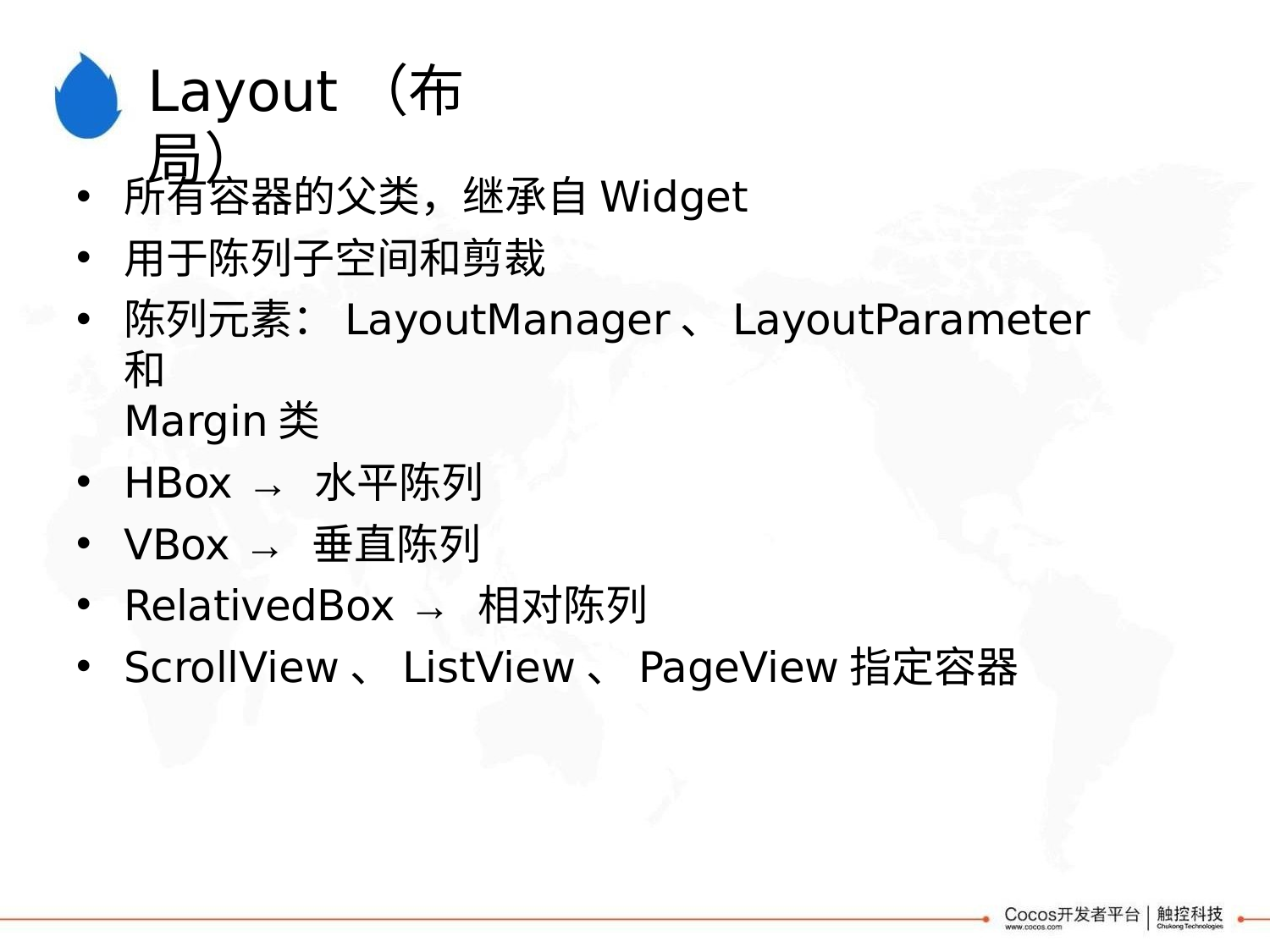

# Layout（布局）
所有容器的父类，继承自Widget
用于陈列子空间和剪裁
陈列元素：LayoutManager、LayoutParameter和
Margin类
HBox → 水平陈列
VBox → 垂直陈列
RelativedBox → 相对陈列
ScrollView、ListView、PageView指定容器